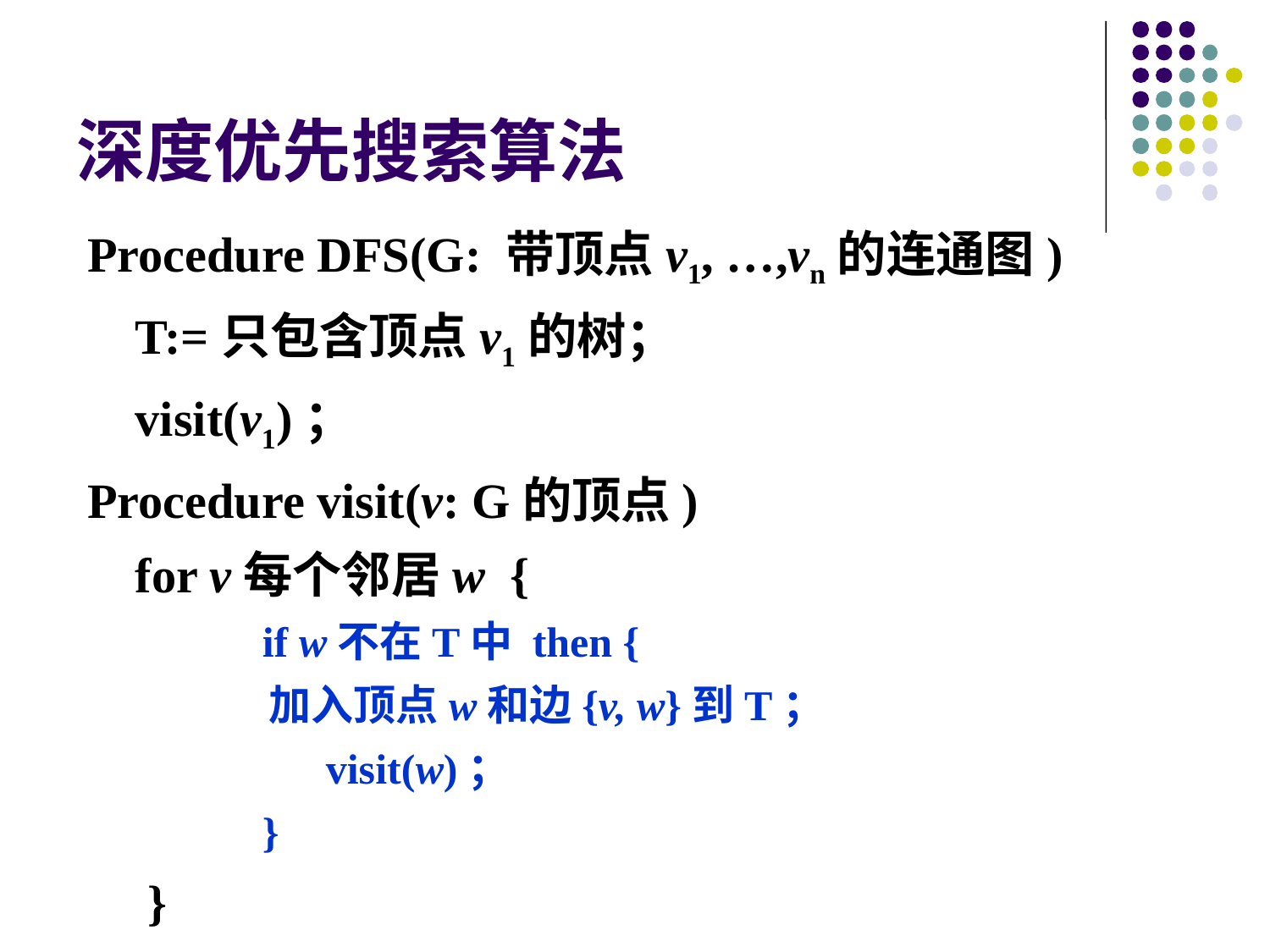

# 深度优先搜索算法
Procedure DFS(G: 带顶点v1, …,vn的连通图)
	T:=只包含顶点v1的树；
	visit(v1)；
Procedure visit(v: G的顶点)
	for v每个邻居w  {
		if w不在T中 then {
                  加入顶点w和边{v, w}到T；
		      visit(w)；
		}
   	 }